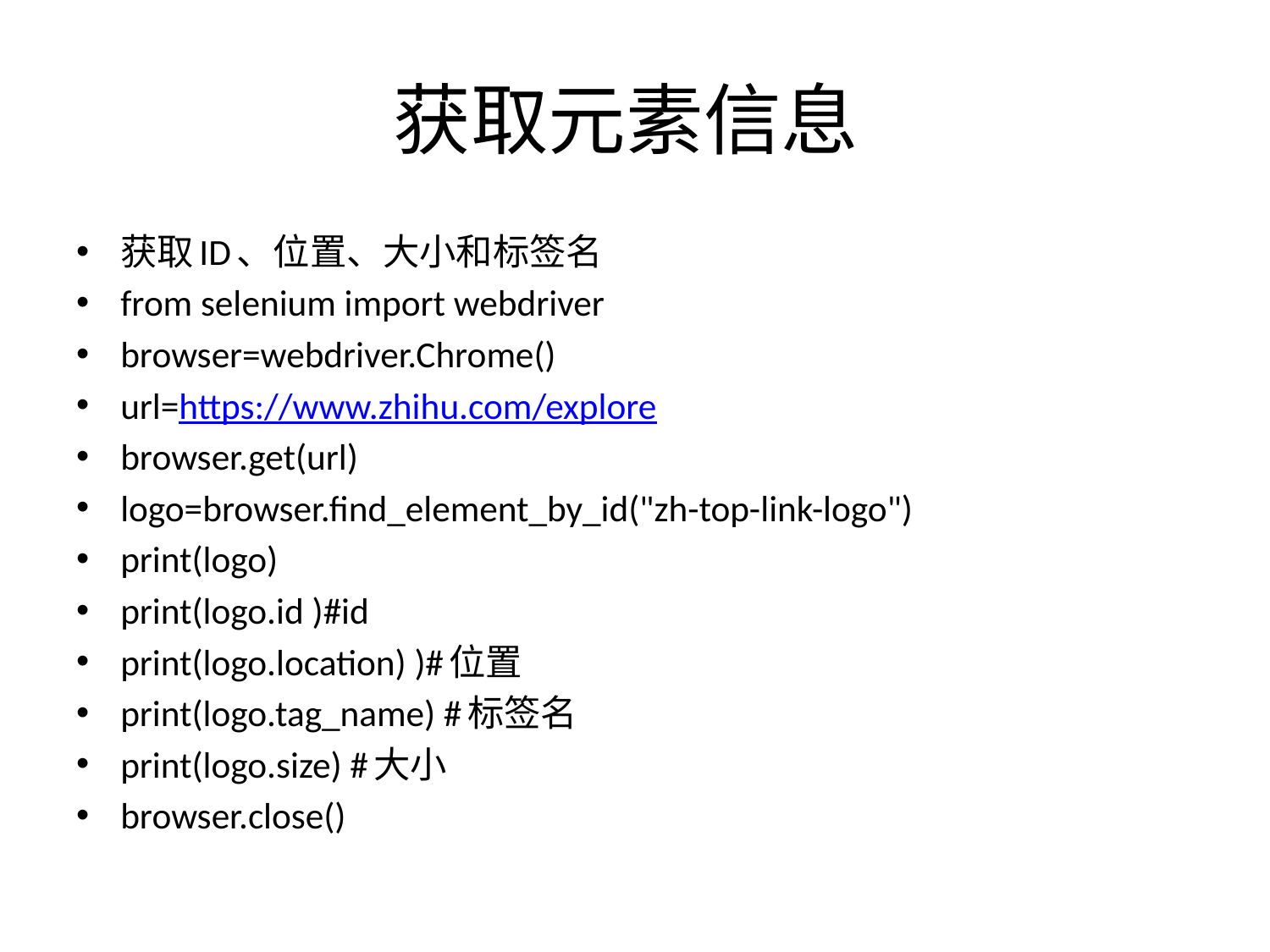

# 获取元素信息
获取ID、位置、大小和标签名
from selenium import webdriver
browser=webdriver.Chrome()
url=https://www.zhihu.com/explore
browser.get(url)
logo=browser.find_element_by_id("zh-top-link-logo")
print(logo)
print(logo.id )#id
print(logo.location) )#位置
print(logo.tag_name) #标签名
print(logo.size) #大小
browser.close()